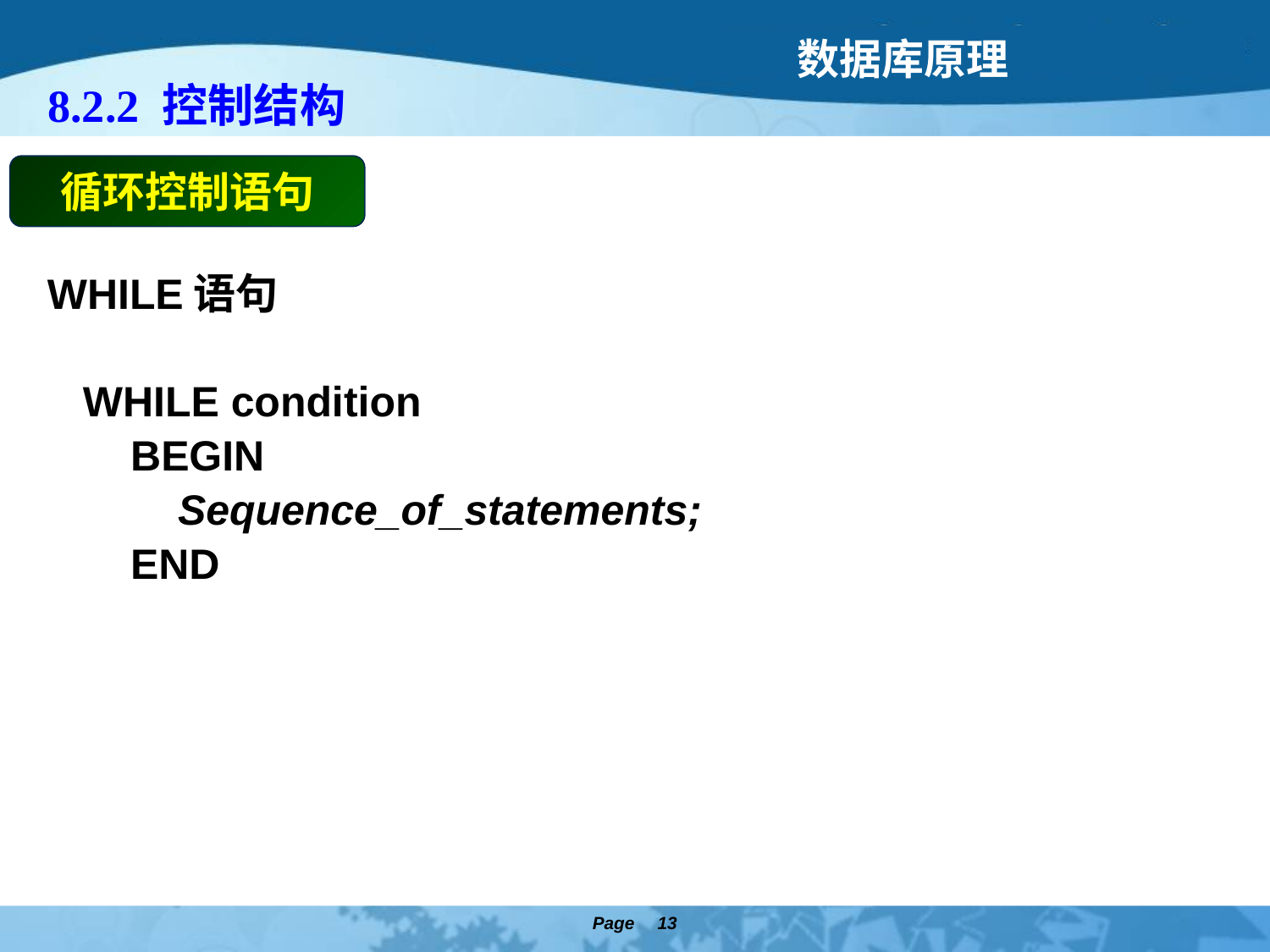

# 8.2.2 控制结构
循环控制语句
WHILE语句

   WHILE condition
	   BEGIN
 	       Sequence_of_statements;
	   END